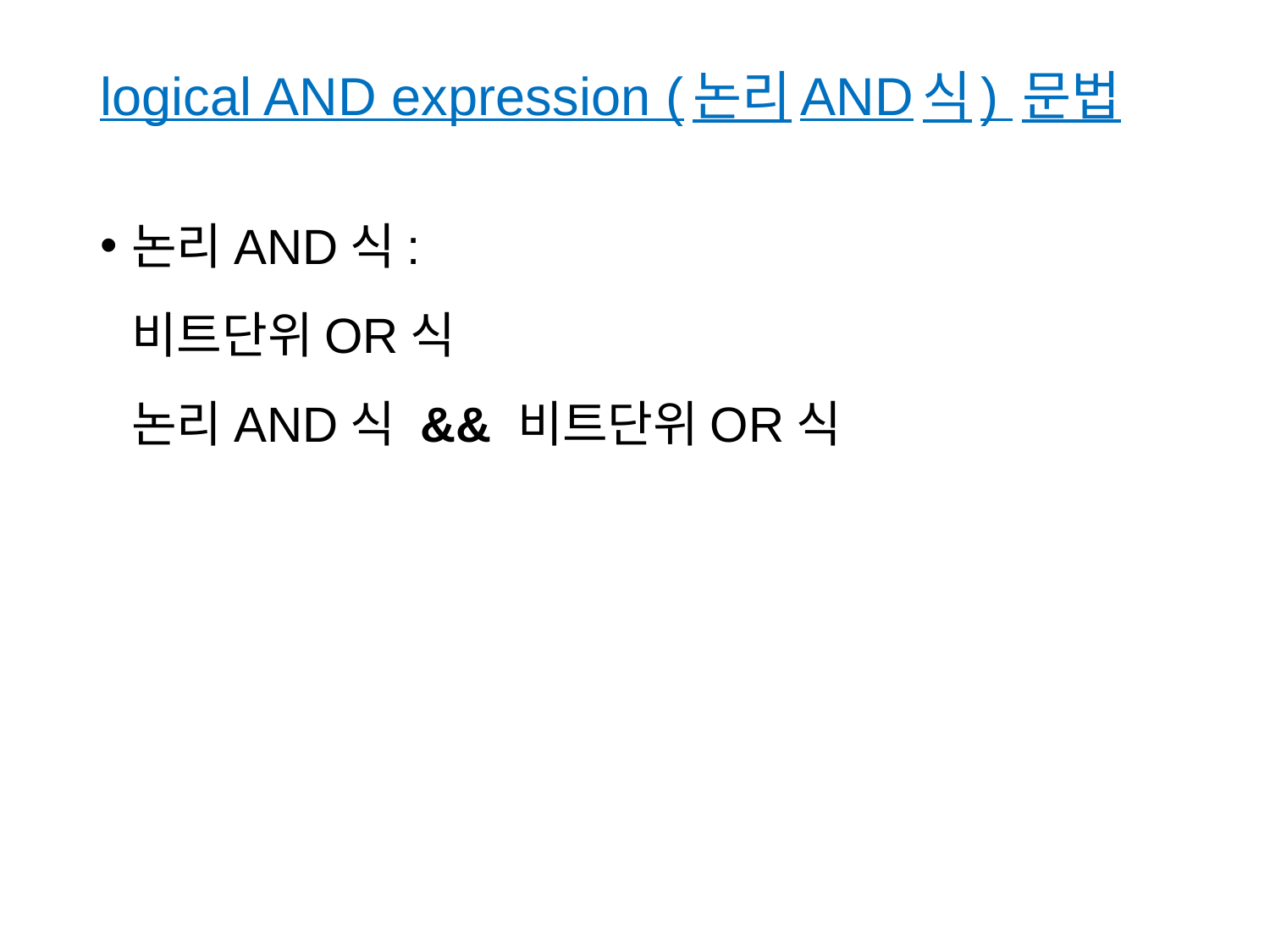

# logical AND expression (논리AND식) 문법
논리AND식:
비트단위OR식
논리AND식 && 비트단위OR식